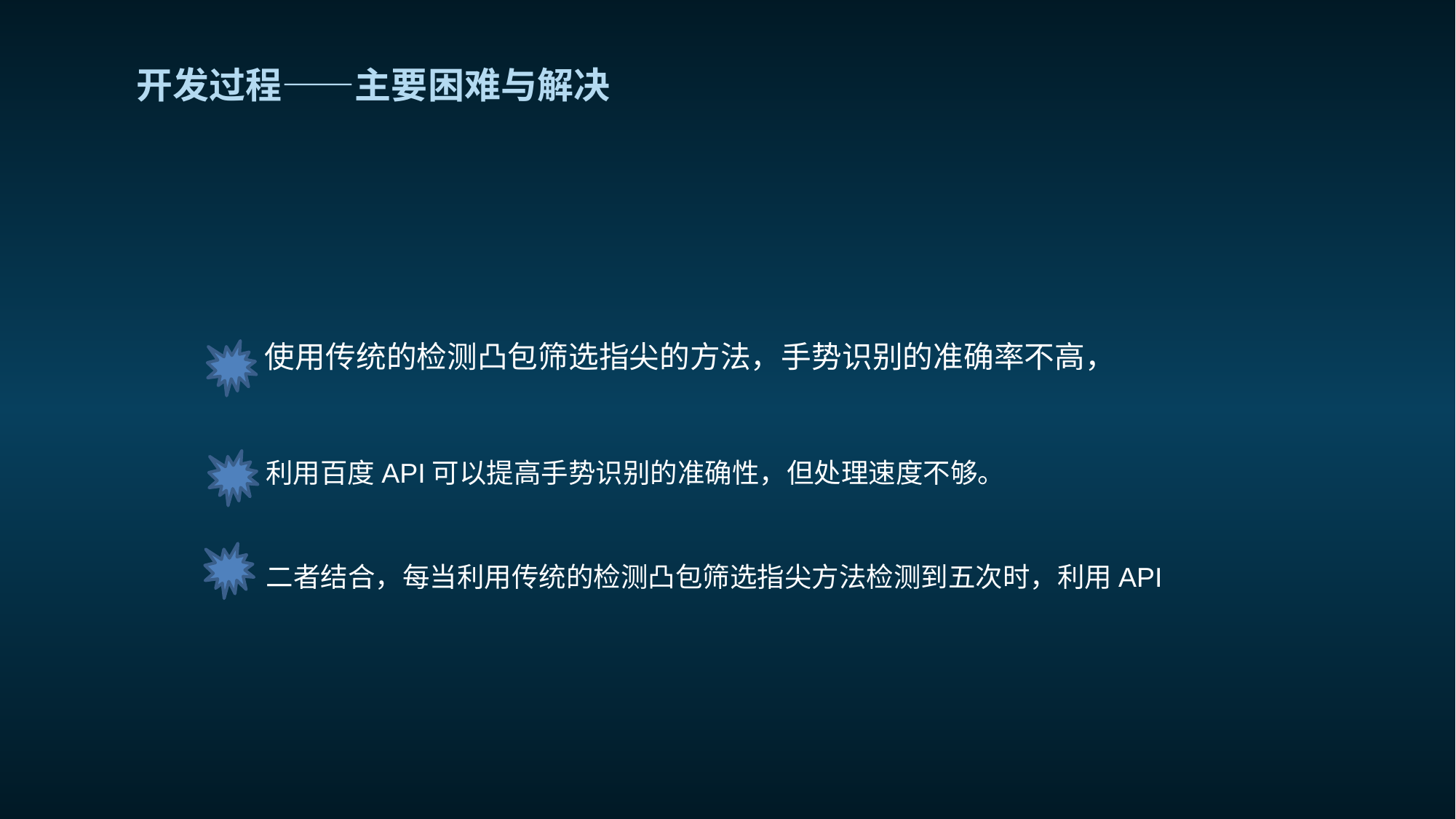

开发过程——主要困难与解决
使用传统的检测凸包筛选指尖的方法，手势识别的准确率不高，

利用百度API可以提高手势识别的准确性，但处理速度不够。

二者结合，每当利用传统的检测凸包筛选指尖方法检测到五次时，利用API